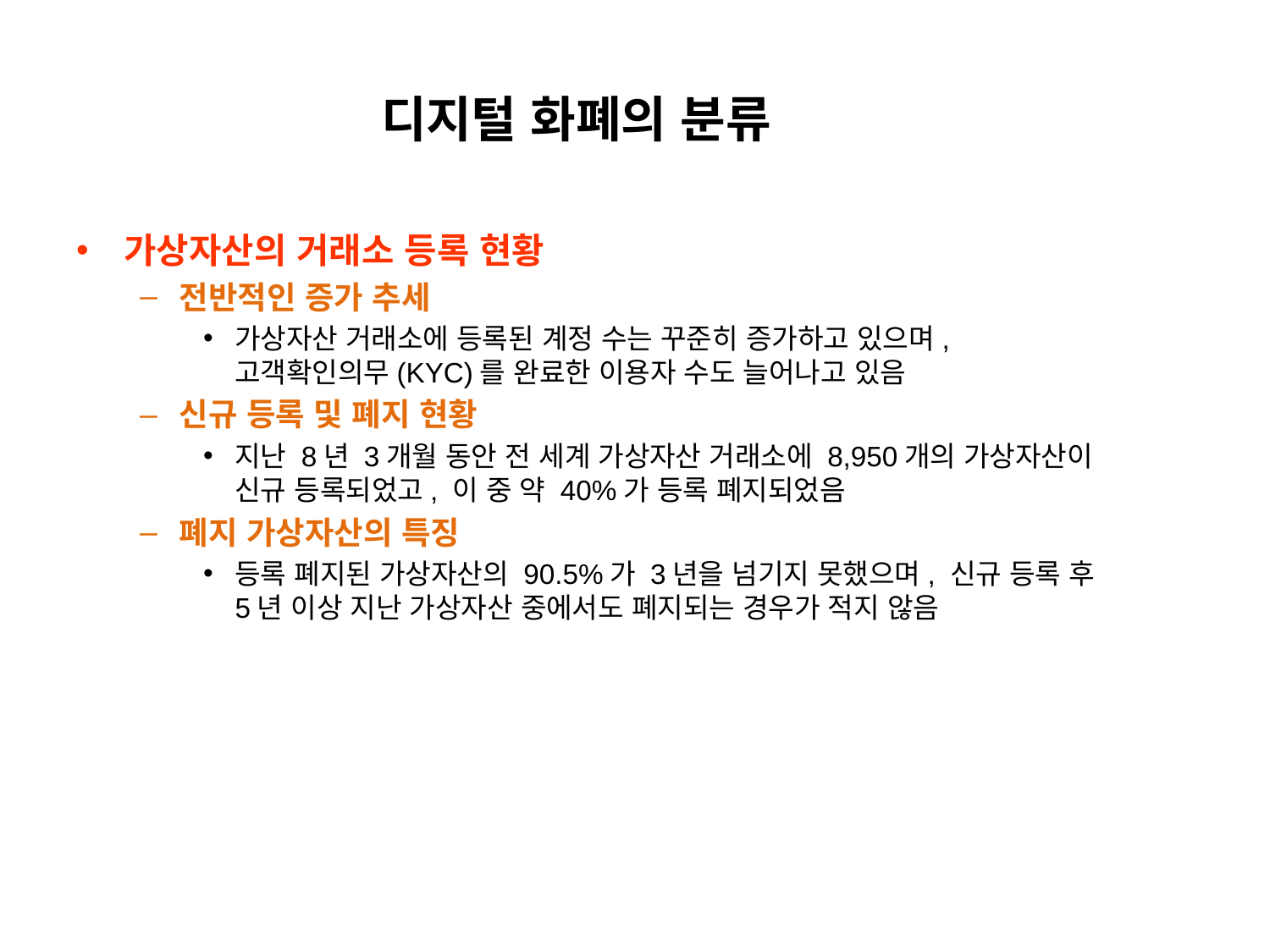

# 디지털 화폐의 분류
가상자산의 거래소 등록 현황
전반적인 증가 추세
가상자산 거래소에 등록된 계정 수는 꾸준히 증가하고 있으며,
고객확인의무(KYC)를 완료한 이용자 수도 늘어나고 있음
신규 등록 및 폐지 현황
지난 8년 3개월 동안 전 세계 가상자산 거래소에 8,950개의 가상자산이
신규 등록되었고, 이 중 약 40%가 등록 폐지되었음
폐지 가상자산의 특징
등록 폐지된 가상자산의 90.5%가 3년을 넘기지 못했으며, 신규 등록 후
5년 이상 지난 가상자산 중에서도 폐지되는 경우가 적지 않음